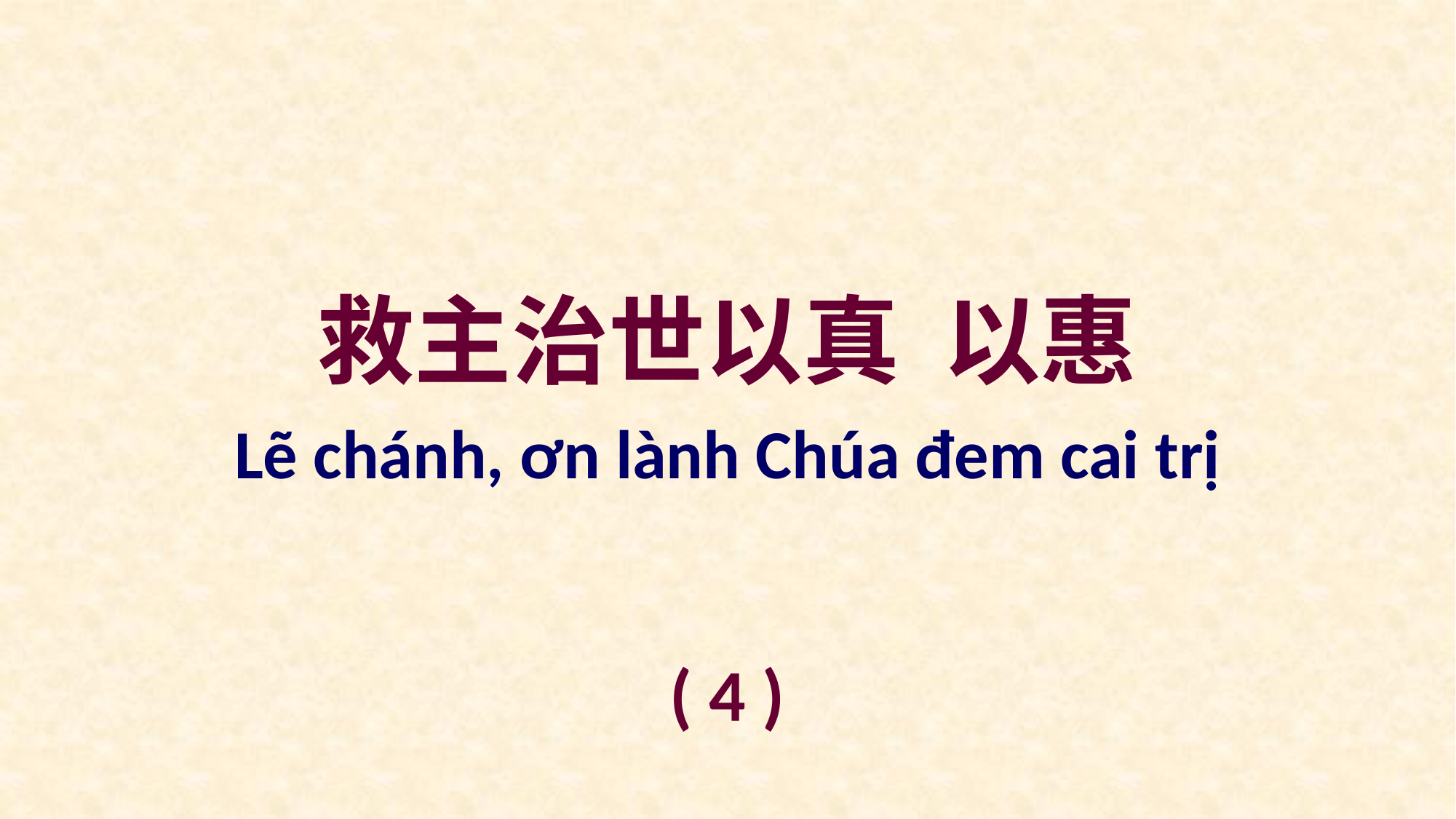

救主治世以真  以惠
Lẽ chánh, ơn lành Chúa đem cai trị
( 4 )